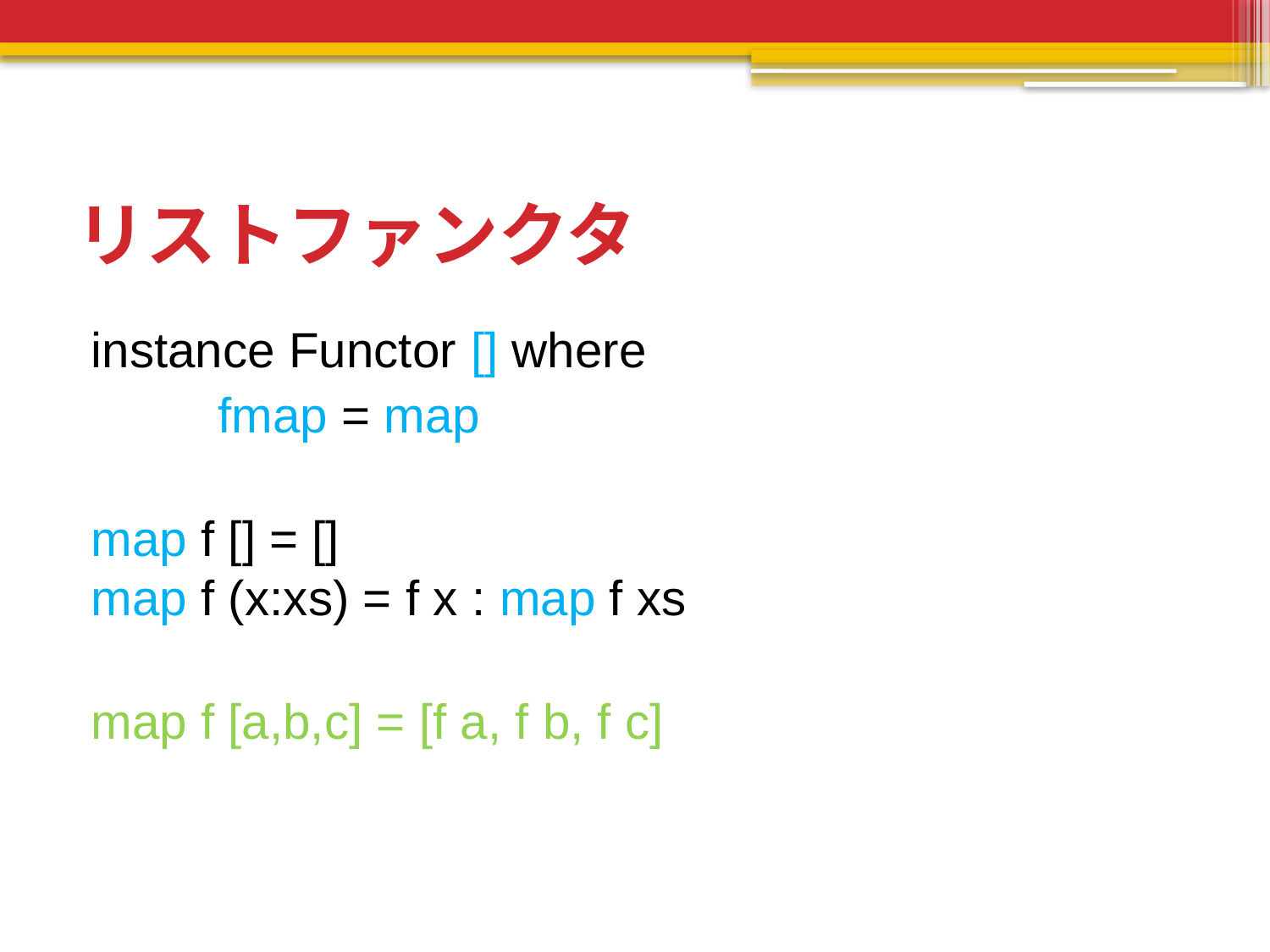

# リストファンクタ
instance Functor [] where
	fmap = map
map f [] = []
map f (x:xs) = f x : map f xs
map f [a,b,c] = [f a, f b, f c]